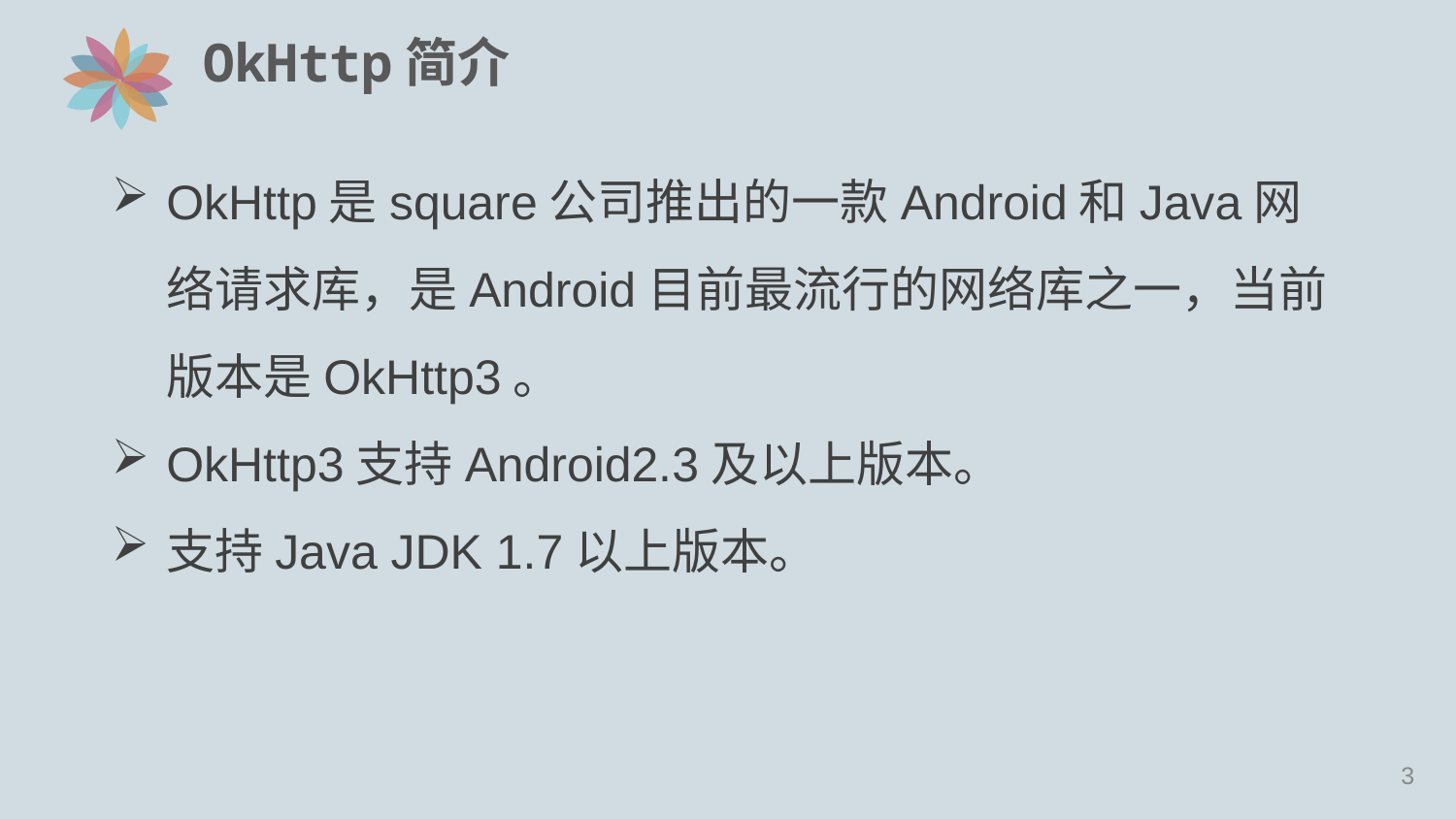

# OkHttp简介
OkHttp是square公司推出的一款Android和Java网络请求库，是Android目前最流行的网络库之一，当前版本是OkHttp3。
OkHttp3支持Android2.3及以上版本。
支持Java JDK 1.7以上版本。
3